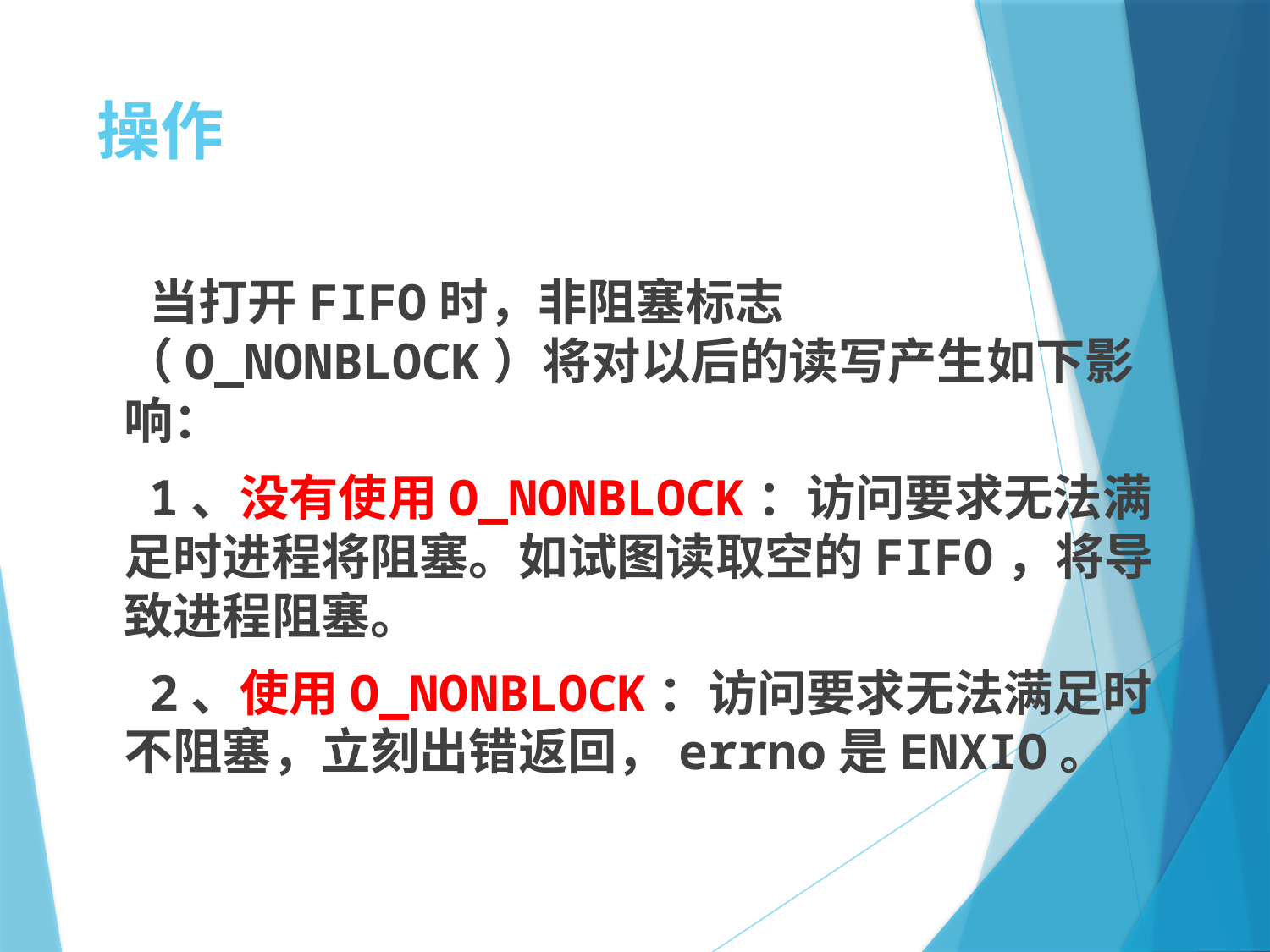

# 操作
当打开FIFO时，非阻塞标志（O_NONBLOCK）将对以后的读写产生如下影响：
1、没有使用O_NONBLOCK：访问要求无法满足时进程将阻塞。如试图读取空的FIFO，将导致进程阻塞。
2、使用O_NONBLOCK：访问要求无法满足时不阻塞，立刻出错返回，errno是ENXIO。